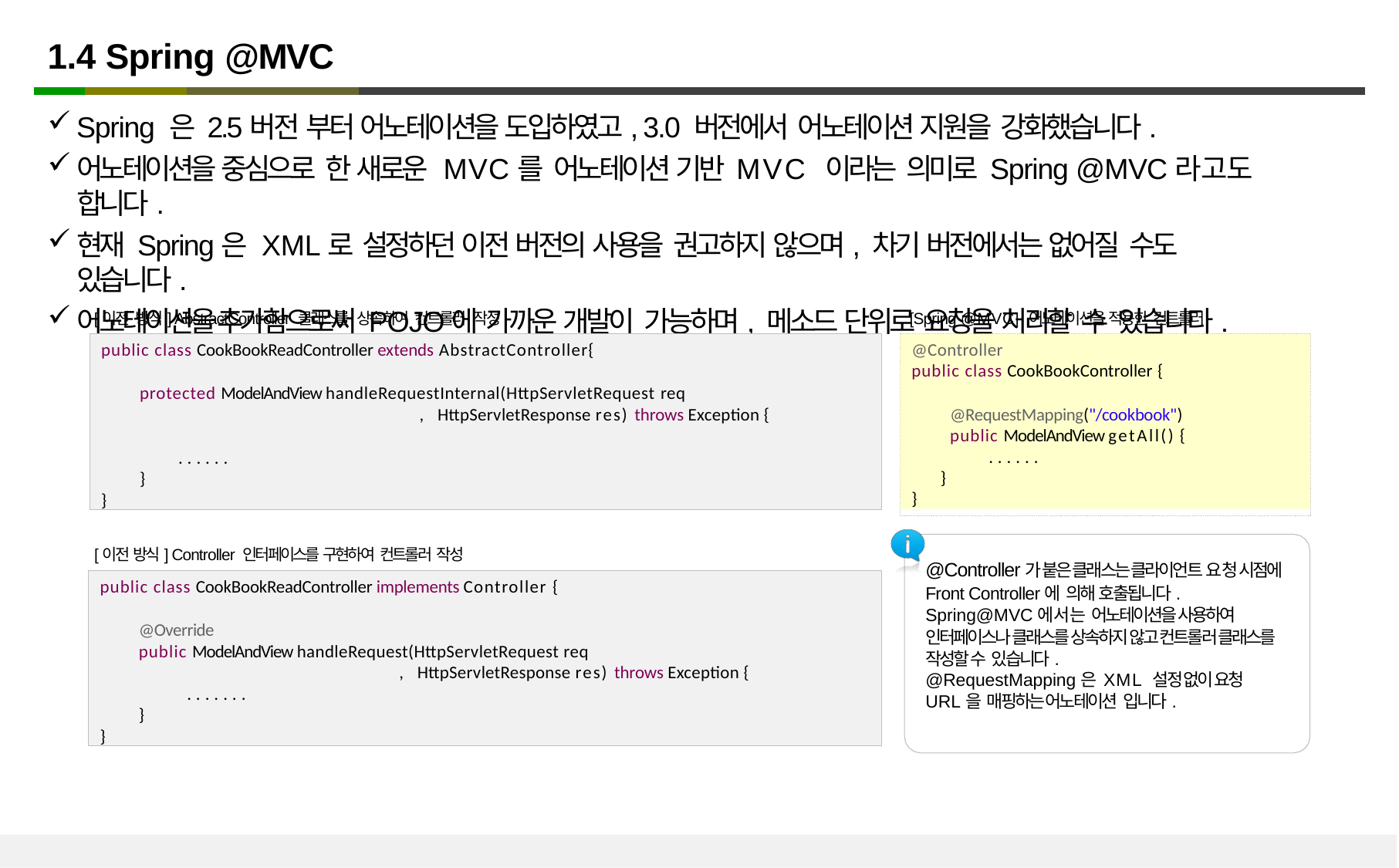

# 1.4 Spring @MVC
Spring 은 2.5버전 부터 어노테이션을 도입하였고, 3.0 버전에서  어노테이션 지원을 강화했습니다.
어노테이션을 중심으로  한 새로운 MVC를 어노테이션 기반 MVC 이라는  의미로 Spring @MVC라고도 합니다.
현재 Spring은 XML로 설정하던 이전 버전의  사용을  권고하지 않으며, 차기 버전에서는 없어질  수도 있습니다.
어노테이션을 추가함으로써 POJO에 가까운  개발이  가능하며, 메소드  단위로 요청을  처리할  수  있습니다.
[이전  방식] AbstractController 클래스를  상속하여  컨트롤러  작성	[Spring @MVC] 어노테이션을 적용한 컨트롤러

public class CookBookReadController extends AbstractController{

protected ModelAndView handleRequestInternal(HttpServletRequest req
, HttpServletResponse res) throws Exception {

......
}
}
@Controller
public class CookBookController {

@RequestMapping("/cookbook")
public ModelAndView getAll() {
......
}
}

[이전 방식] Controller 인터페이스를  구현하여 컨트롤러 작성
@Controller가 붙은 클래스는 클라이언트 요청 시점에
Front Controller에 의해 호출됩니다.
Spring@MVC에서는 어노테이션을 사용하여
인터페이스나 클래스를 상속하지 않고 컨트롤러 클래스를 작성할 수 있습니다.
@RequestMapping은 XML 설정 없이 요청  URL을 매핑하는 어노테이션 입니다.
public class CookBookReadController implements Controller {

@Override
public ModelAndView handleRequest(HttpServletRequest req
, HttpServletResponse res) throws Exception {
.......
}
}